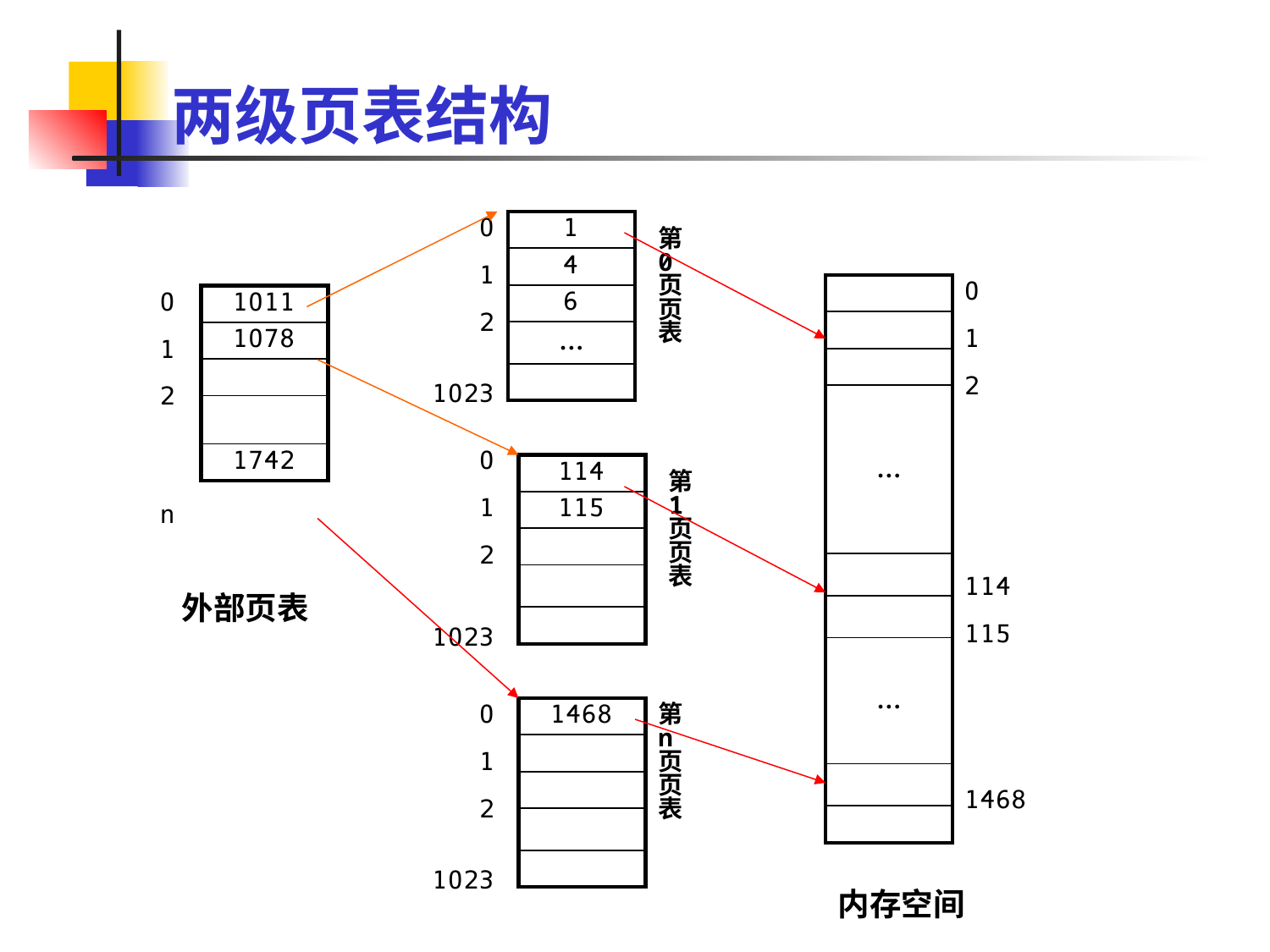

# 两级页表结构

0

1

2

1023

| 1 |
| --- |
| 4 |
| 6 |
| … |
|  |
第
0
页
页
表

|  |
| --- |
|  |
|  |
| … |
|  |
|  |
| … |
|  |
|  |
0

1

2

114

115

1468

0

1

2

n

| 1011 |
| --- |
| 1078 |
|  |
|  |
| 1742 |

0

1

2

1023

| 114 |
| --- |
| 115 |
|  |
|  |
|  |
第
1
页
页
表

外部页表
0

1

2

1023

| 1468 |
| --- |
|  |
|  |
|  |
|  |
第
n
页
页
表

内存空间